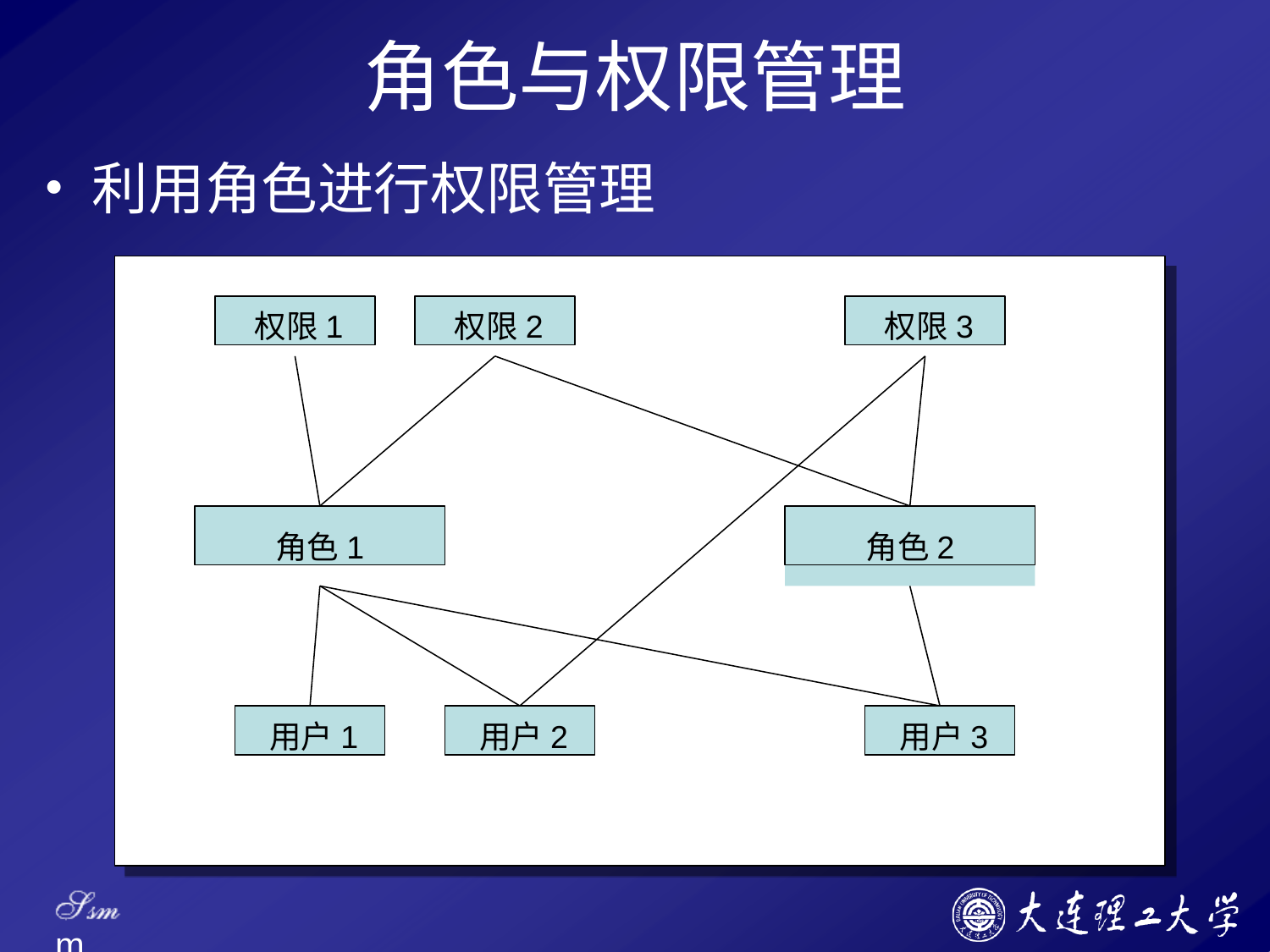

# 角色与权限管理
利用角色进行权限管理

权限1
权限2
权限3

角色1

角色2

用户1
用户2
用户3

Ssm